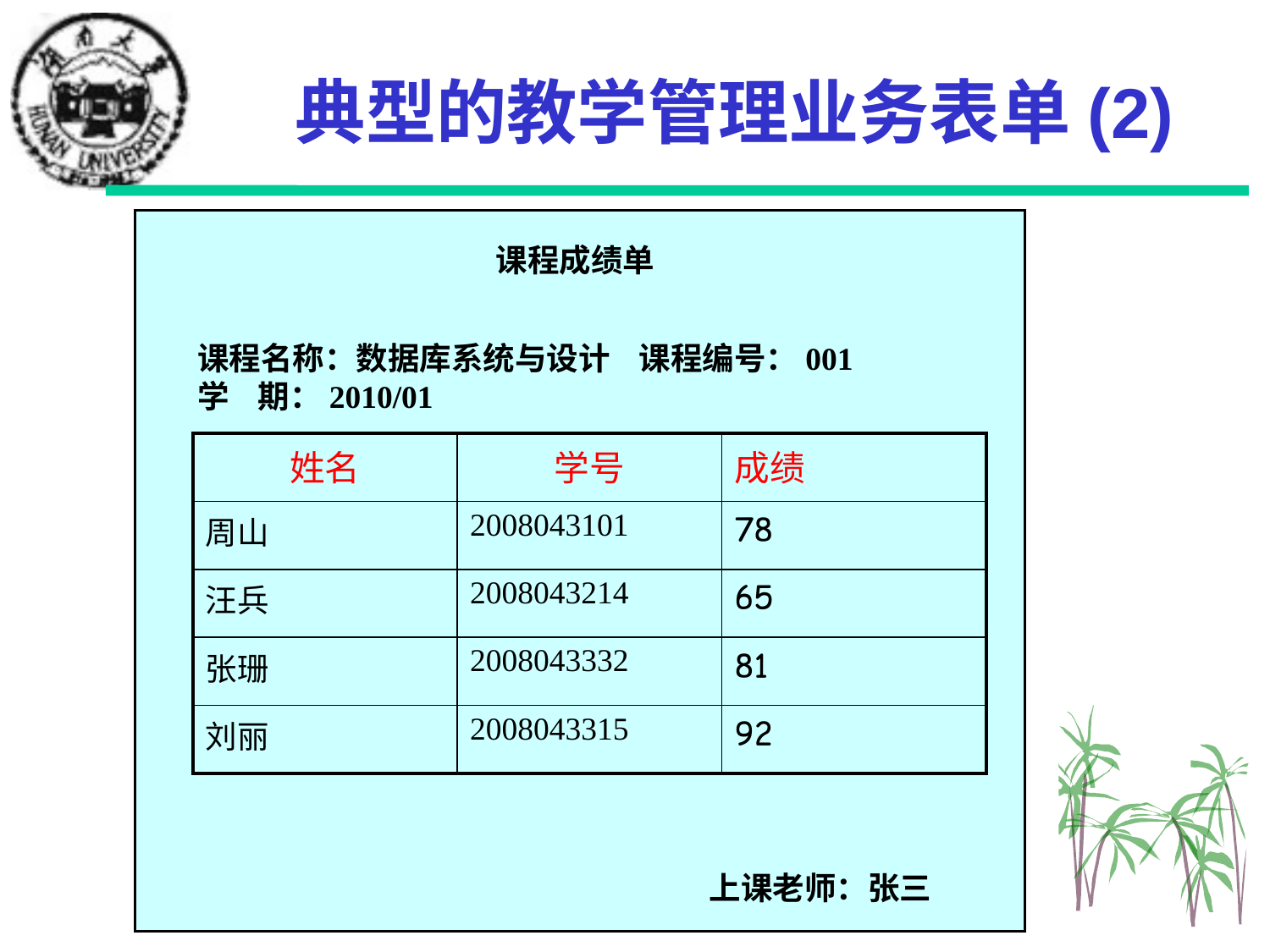

典型的教学管理业务表单(2)

课程成绩单
课程名称：数据库系统与设计    课程编号：001
学    期：2010/01
| 姓名 | 学号 | 成绩 |
| --- | --- | --- |
| 周山 | 2008043101 | 78 |
| 汪兵 | 2008043214 | 65 |
| 张珊 | 2008043332 | 81 |
| 刘丽 | 2008043315 | 92 |
上课老师：张三